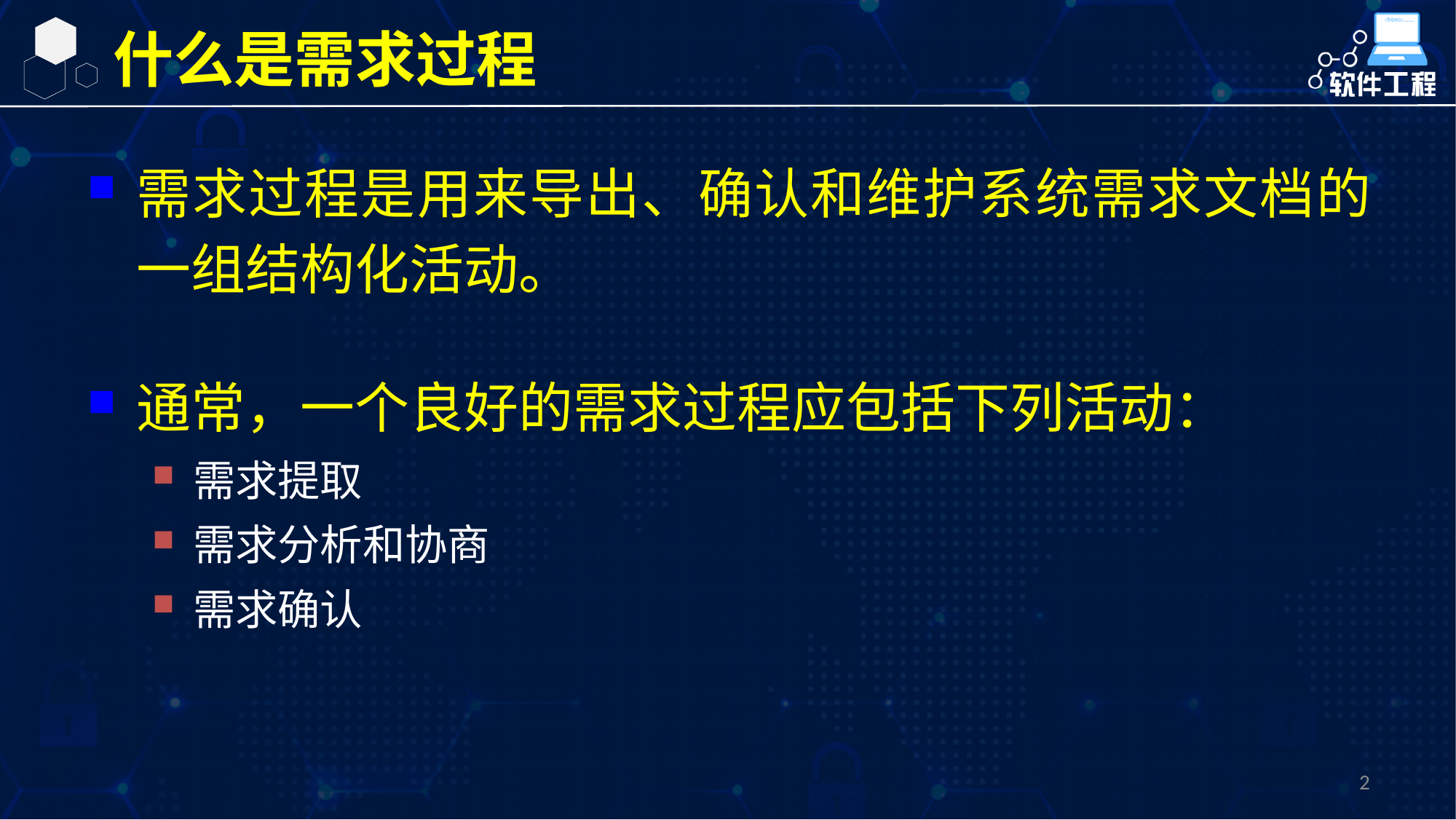

什么是需求过程
需求过程是用来导出、确认和维护系统需求文档的一组结构化活动。

通常，一个良好的需求过程应包括下列活动：
需求提取
需求分析和协商
需求确认
2